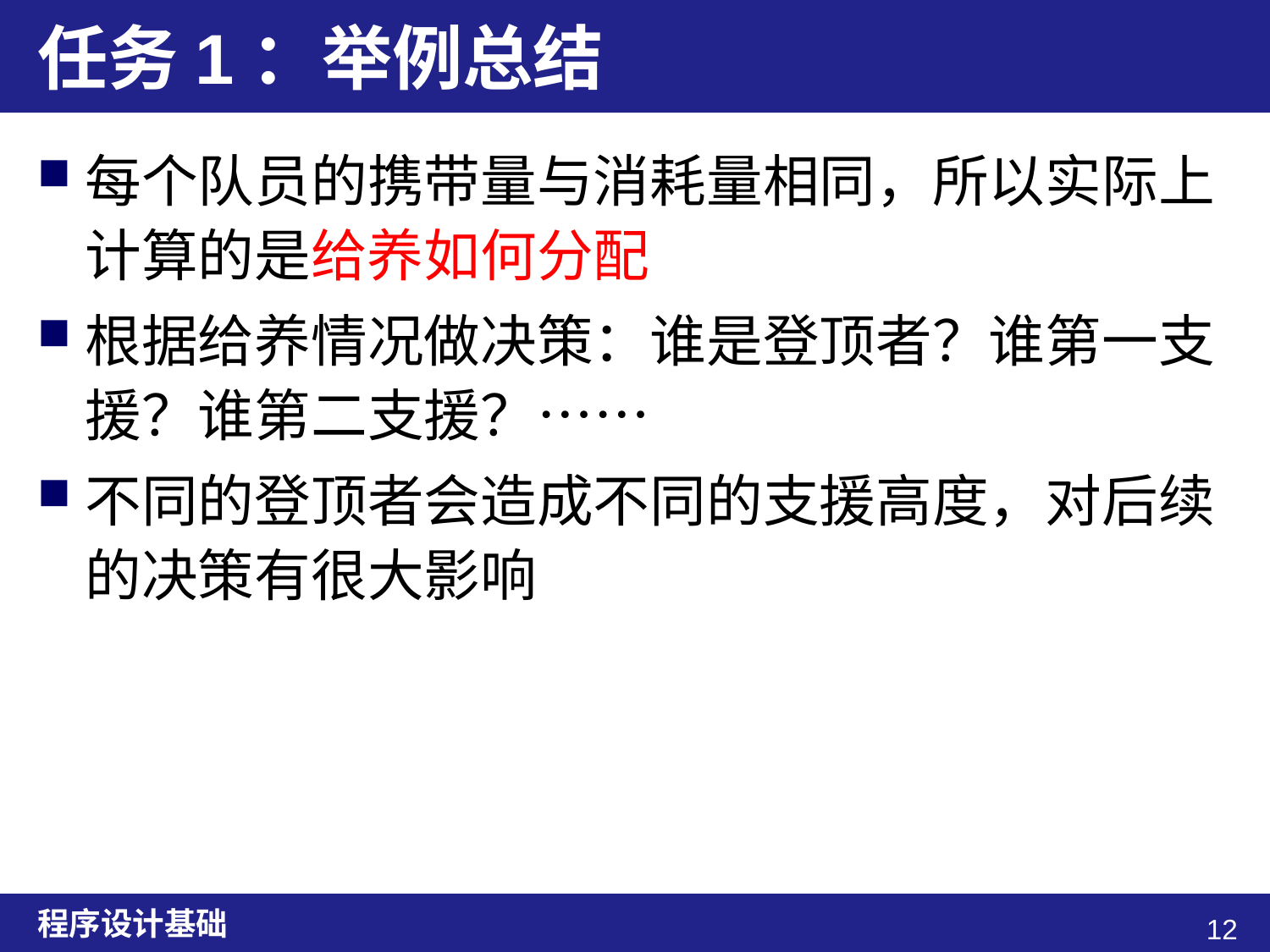

# 任务1：举例总结
每个队员的携带量与消耗量相同，所以实际上计算的是给养如何分配
根据给养情况做决策：谁是登顶者？谁第一支援？谁第二支援？……
不同的登顶者会造成不同的支援高度，对后续的决策有很大影响